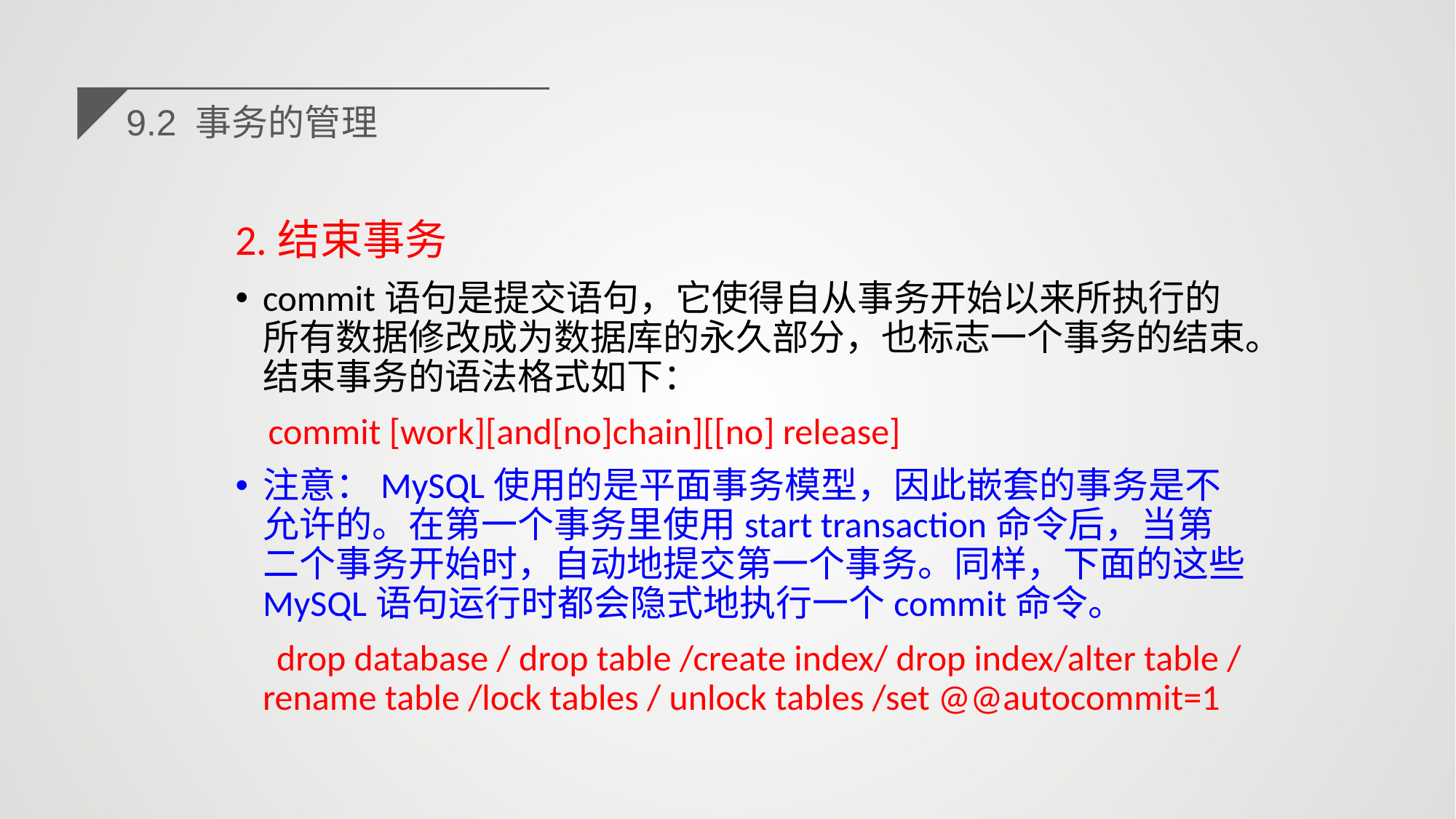

9.2 事务的管理

2.结束事务
commit语句是提交语句，它使得自从事务开始以来所执行的所有数据修改成为数据库的永久部分，也标志一个事务的结束。结束事务的语法格式如下：
    commit [work][and[no]chain][[no] release]
注意：MySQL使用的是平面事务模型，因此嵌套的事务是不允许的。在第一个事务里使用start transaction命令后，当第二个事务开始时，自动地提交第一个事务。同样，下面的这些MySQL语句运行时都会隐式地执行一个commit命令。
     drop database / drop table /create index/ drop index/alter table / rename table /lock tables / unlock tables /set @@autocommit=1